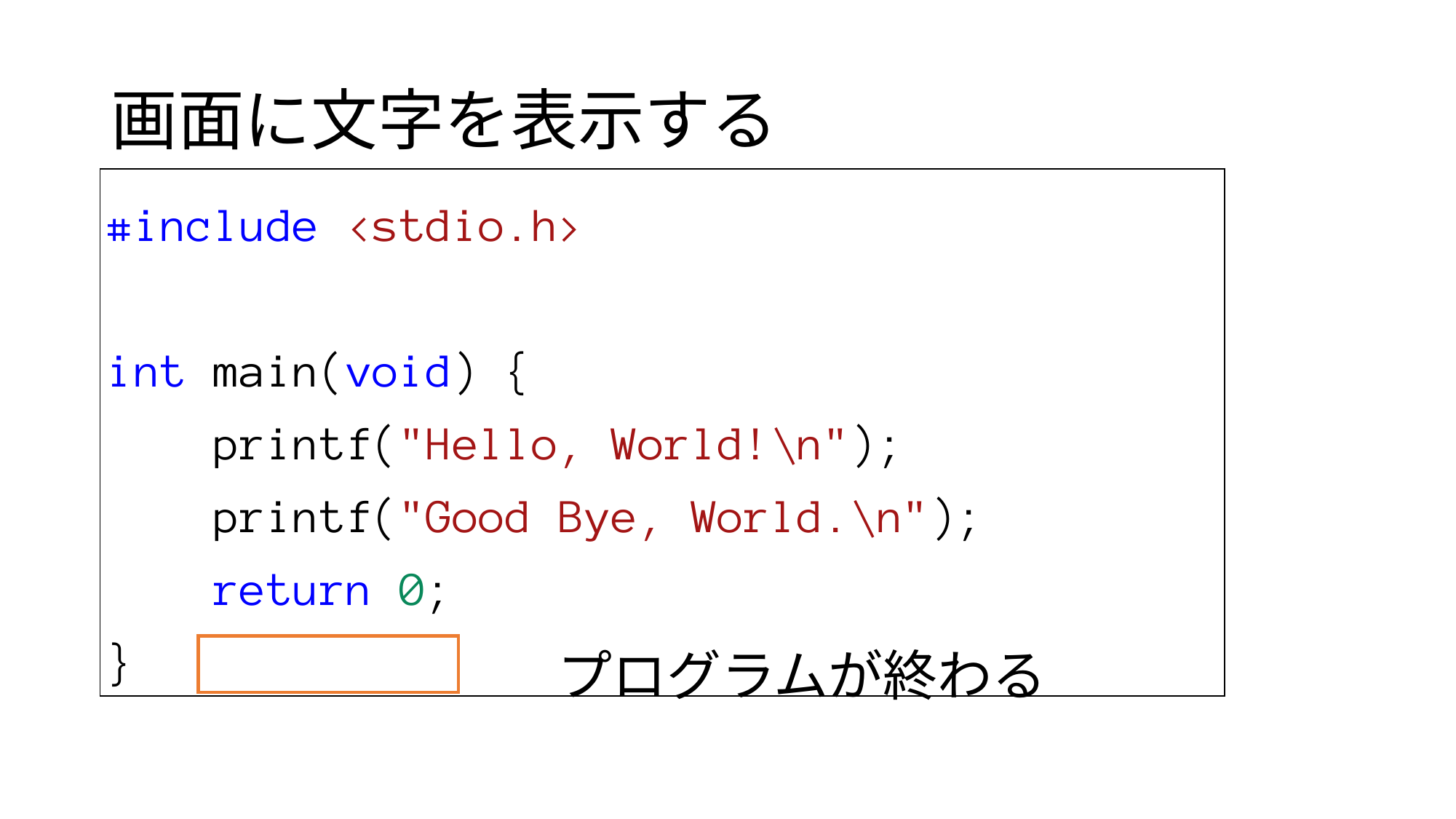

# 画面に文字を表示する
| #include <stdio.h>   int main(void) { printf("Hello, World!\n"); printf("Good Bye, World.\n"); return 0; } |
| --- |

プログラムが終わる